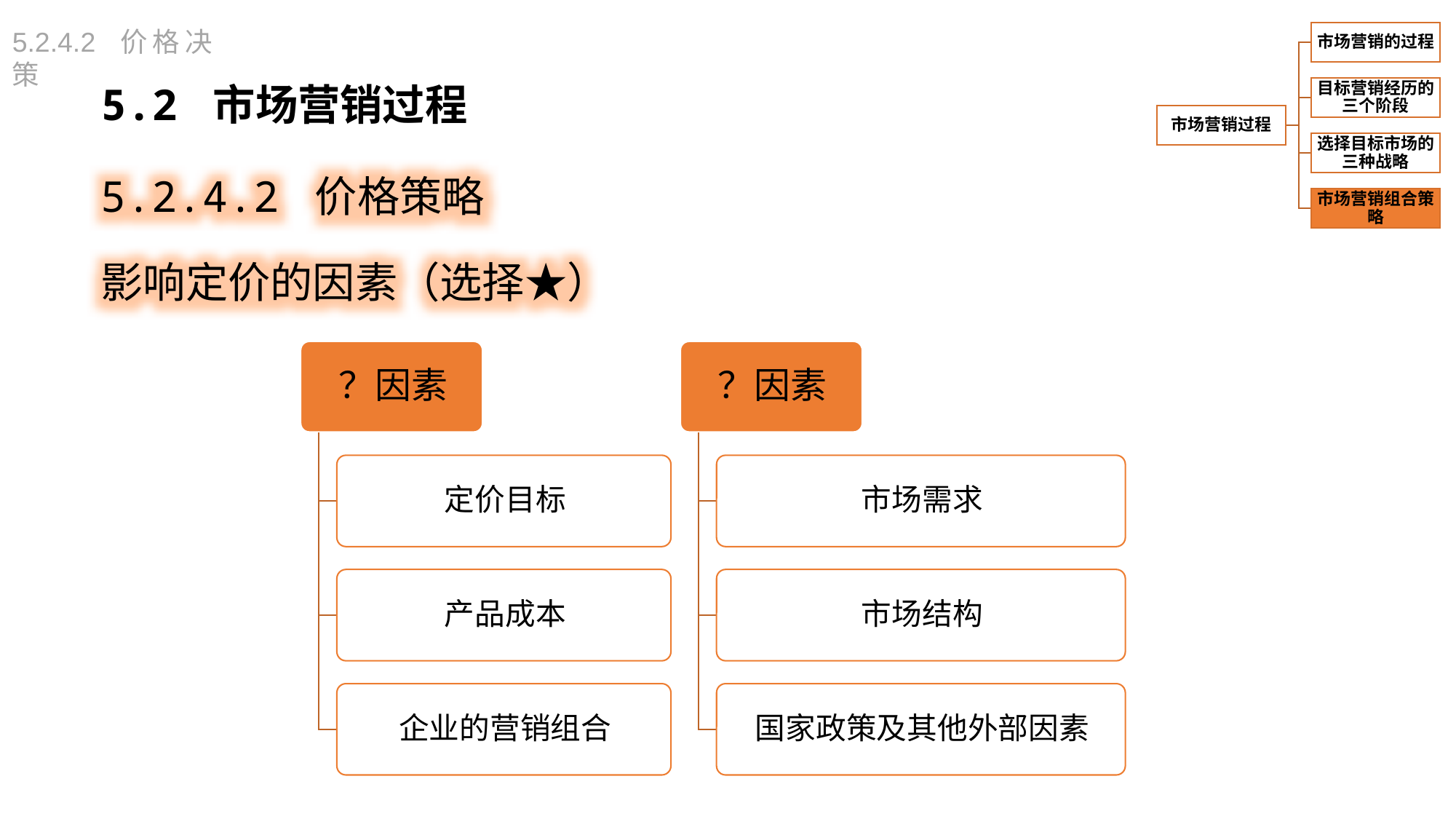

5.2.4.2 价格决策
市场营销过程
市场营销的过程
目标营销经历的三个阶段
选择目标市场的三种战略
市场营销组合策略
5.2 市场营销过程
5.2.4.2 价格策略
影响定价的因素（选择★）
？因素
定价目标
产品成本
企业的营销组合
？因素
市场需求
市场结构
国家政策及其他外部因素